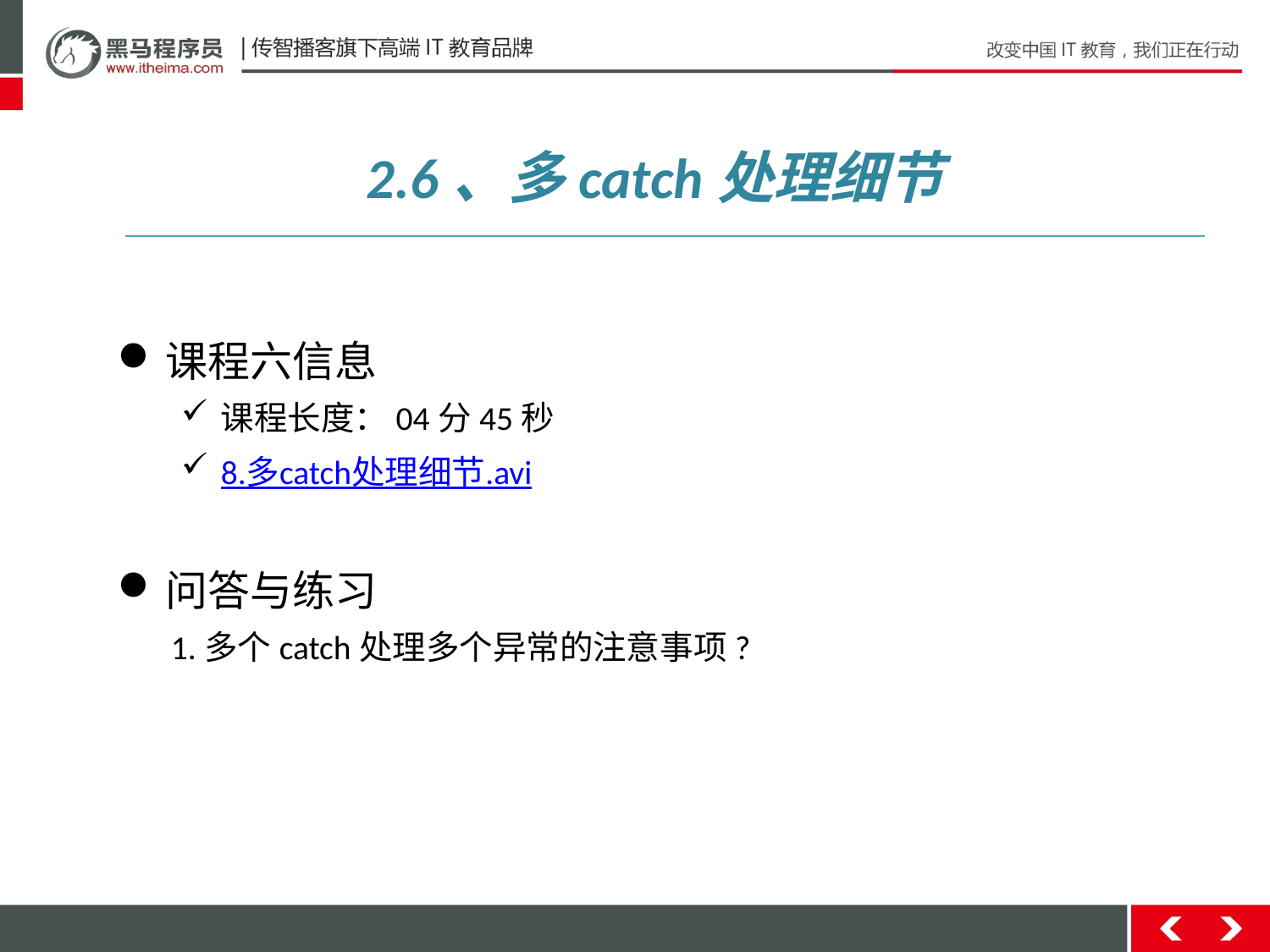

2.6、多catch处理细节

课程六信息
课程长度：04分45秒
8.多catch处理细节.avi

问答与练习
       1.多个catch处理多个异常的注意事项?